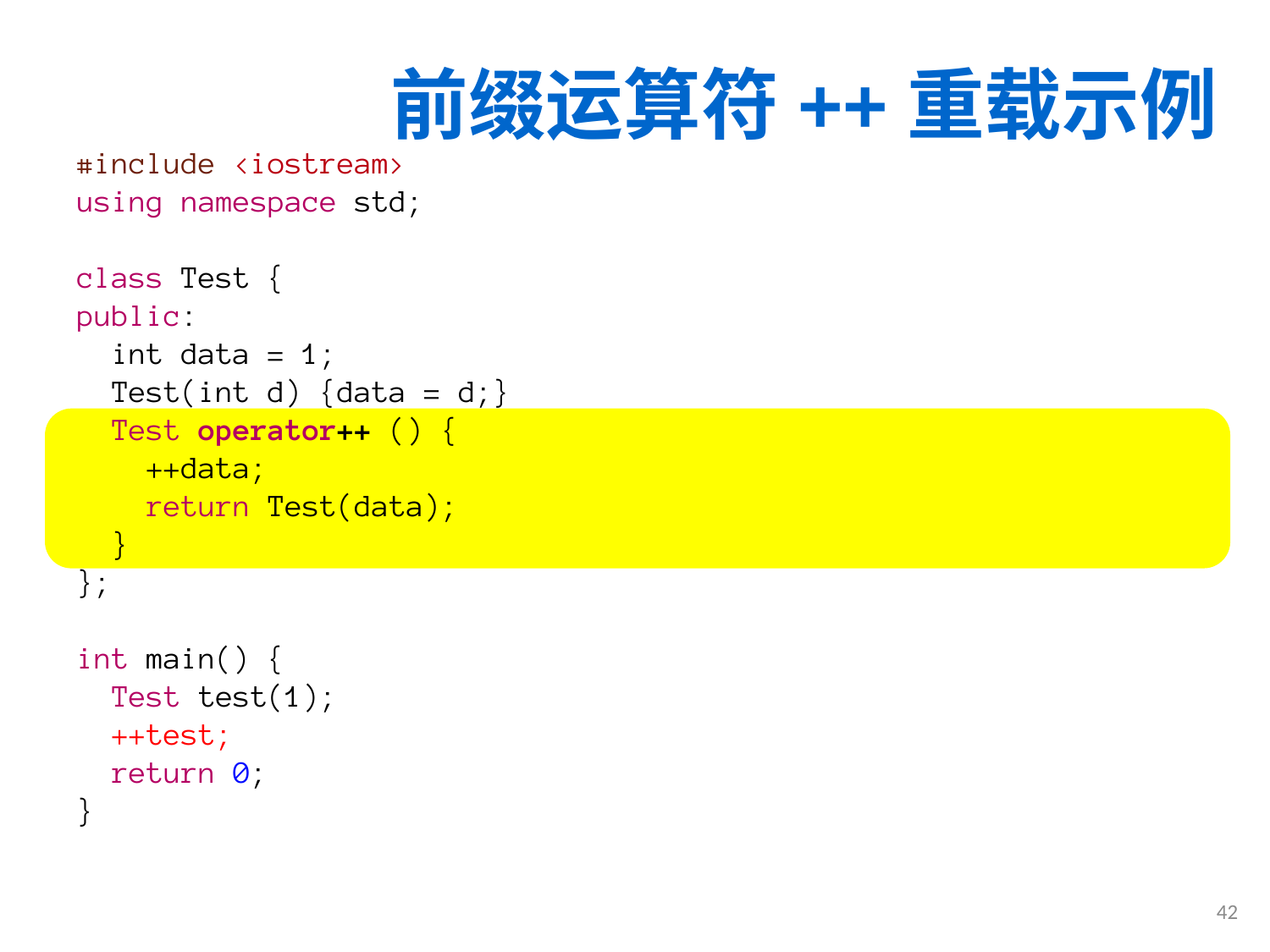

# 前缀运算符++重载示例
#include <iostream>
using namespace std;

class Test {
public:
  int data = 1;
  Test(int d) {data = d;}
  Test operator++ () {
    ++data;
    return Test(data);
  }
};

int main() {
  Test test(1);
  ++test;
  return 0;
}

42